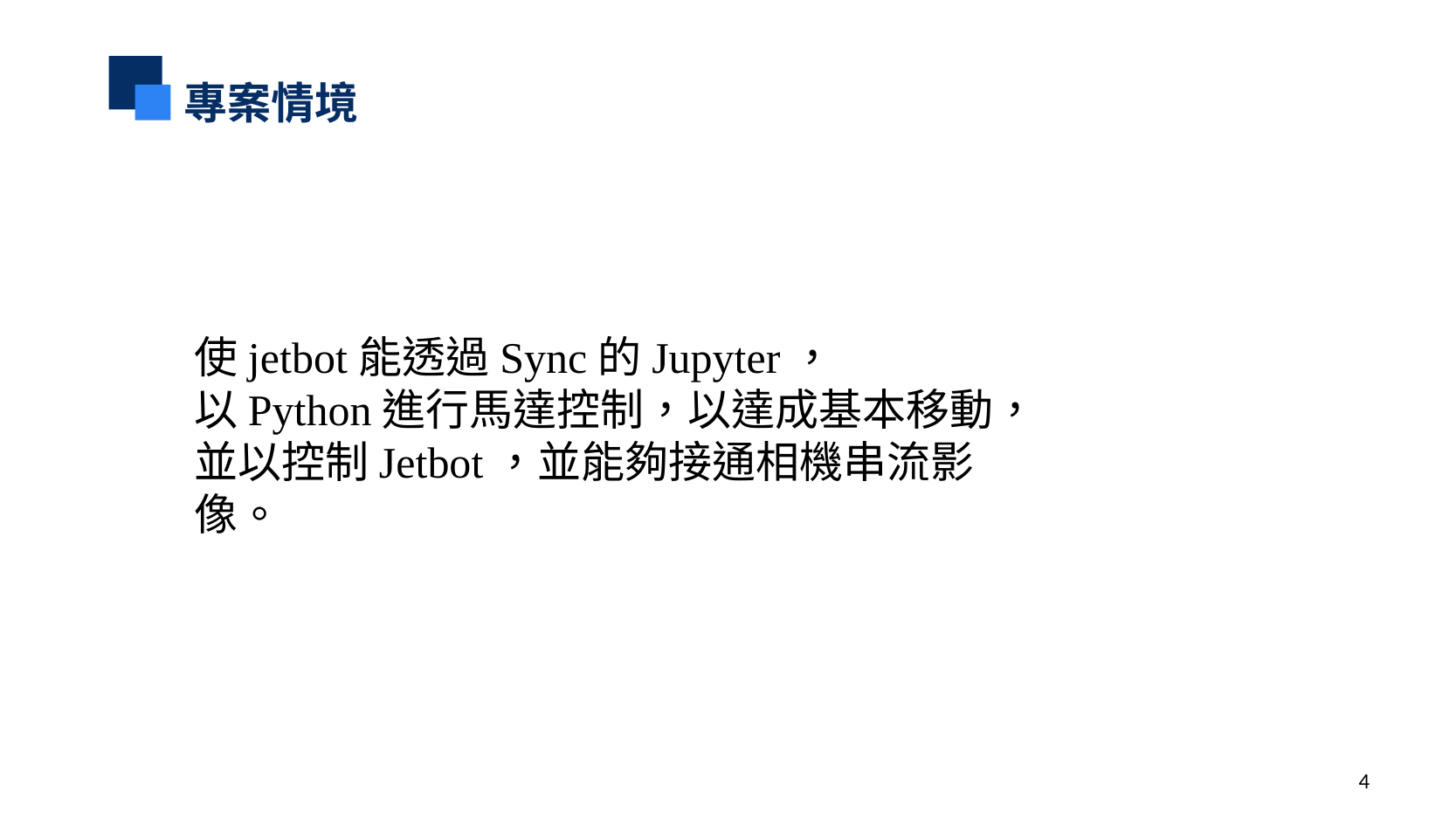

專案情境

使jetbot能透過Sync的Jupyter，
以Python進行馬達控制，以達成基本移動，
並以控制Jetbot，並能夠接通相機串流影像。
4